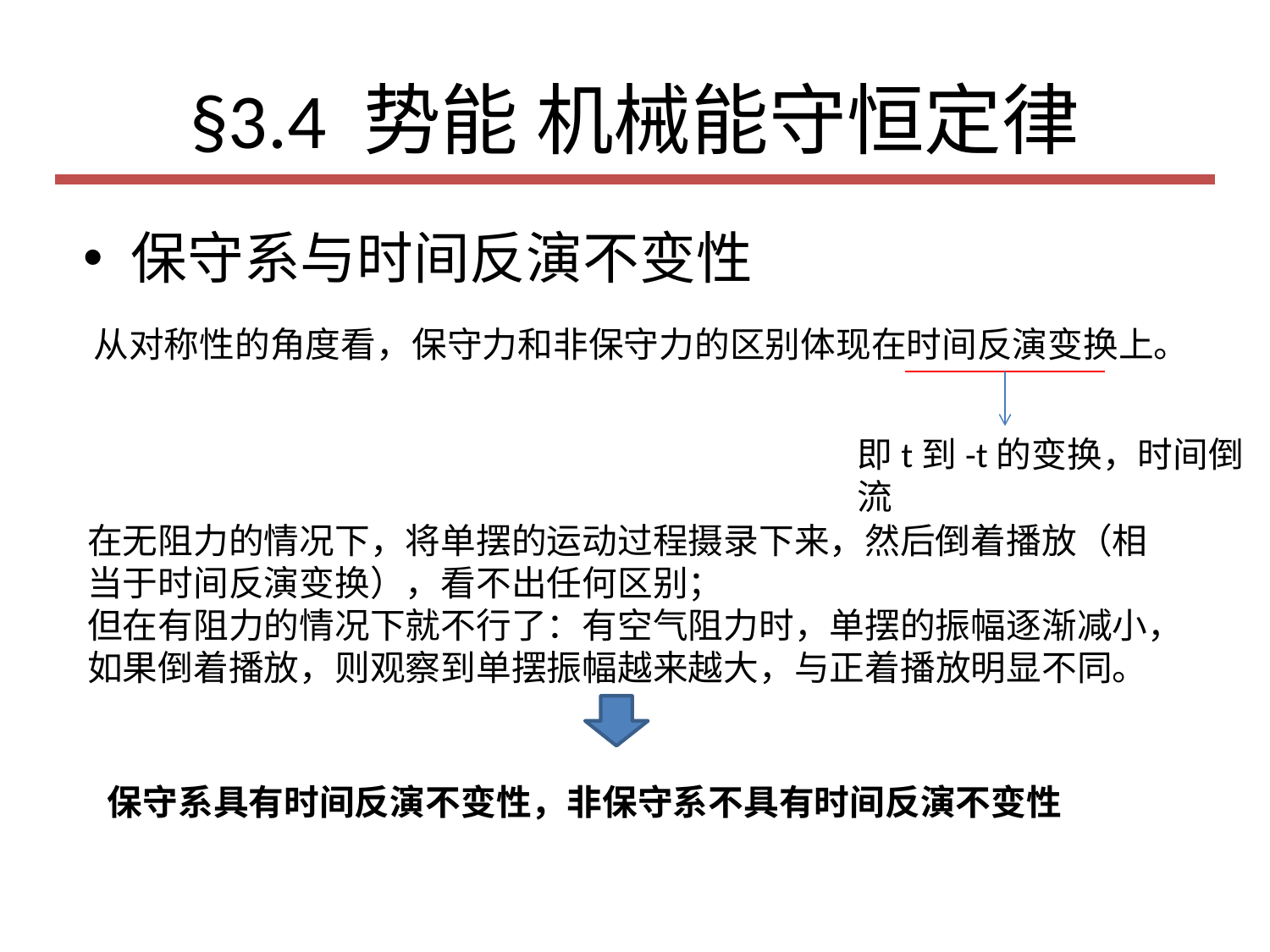

# §3.4 势能 机械能守恒定律
保守系与时间反演不变性
从对称性的角度看，保守力和非保守力的区别体现在时间反演变换上。
即t到-t的变换，时间倒流
在无阻力的情况下，将单摆的运动过程摄录下来，然后倒着播放（相当于时间反演变换），看不出任何区别；
但在有阻力的情况下就不行了：有空气阻力时，单摆的振幅逐渐减小，如果倒着播放，则观察到单摆振幅越来越大，与正着播放明显不同。

保守系具有时间反演不变性，非保守系不具有时间反演不变性